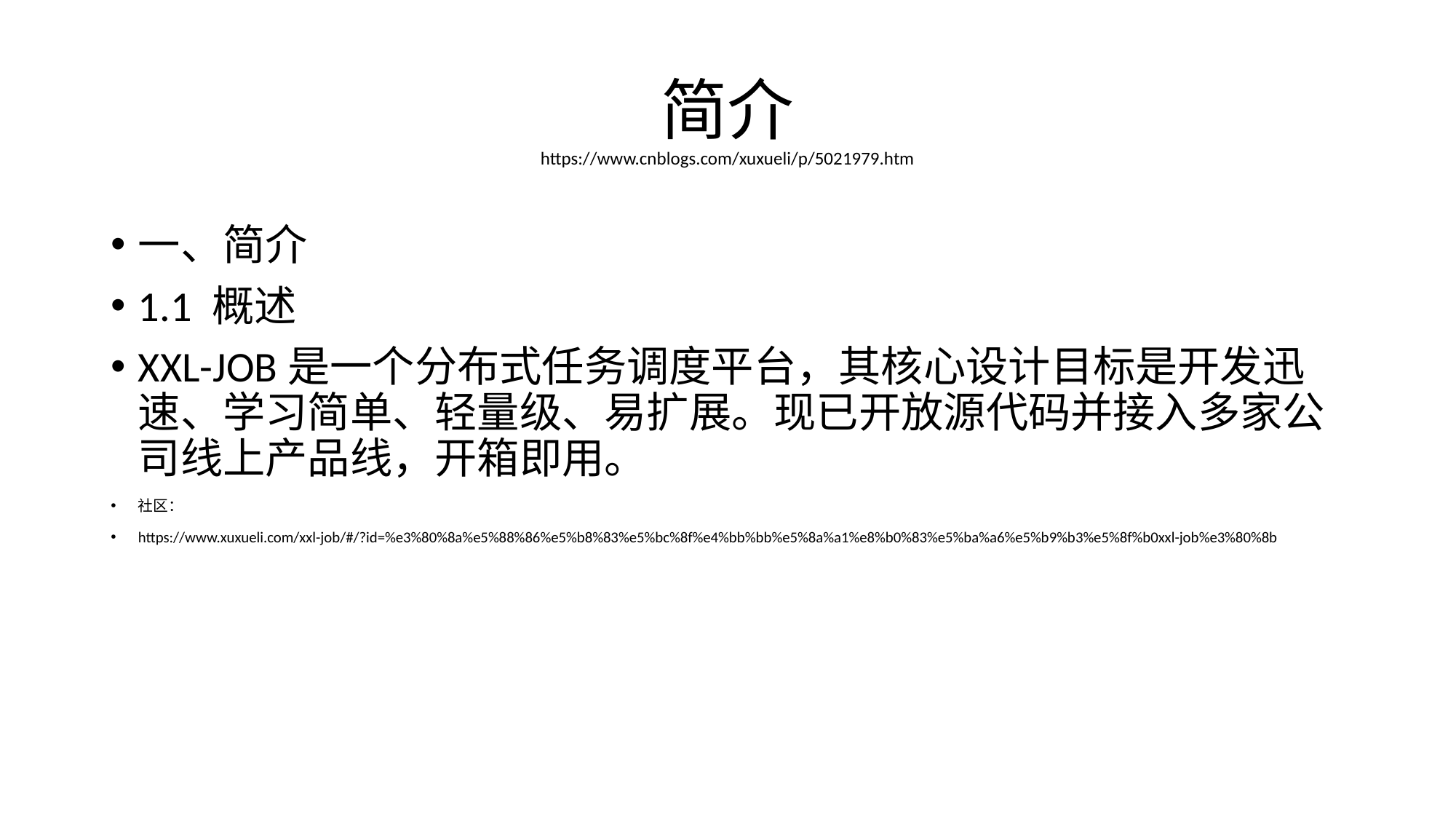

# 简介 https://www.cnblogs.com/xuxueli/p/5021979.htm
一、简介
1.1 概述
XXL-JOB是一个分布式任务调度平台，其核心设计目标是开发迅速、学习简单、轻量级、易扩展。现已开放源代码并接入多家公司线上产品线，开箱即用。
社区：
https://www.xuxueli.com/xxl-job/#/?id=%e3%80%8a%e5%88%86%e5%b8%83%e5%bc%8f%e4%bb%bb%e5%8a%a1%e8%b0%83%e5%ba%a6%e5%b9%b3%e5%8f%b0xxl-job%e3%80%8b